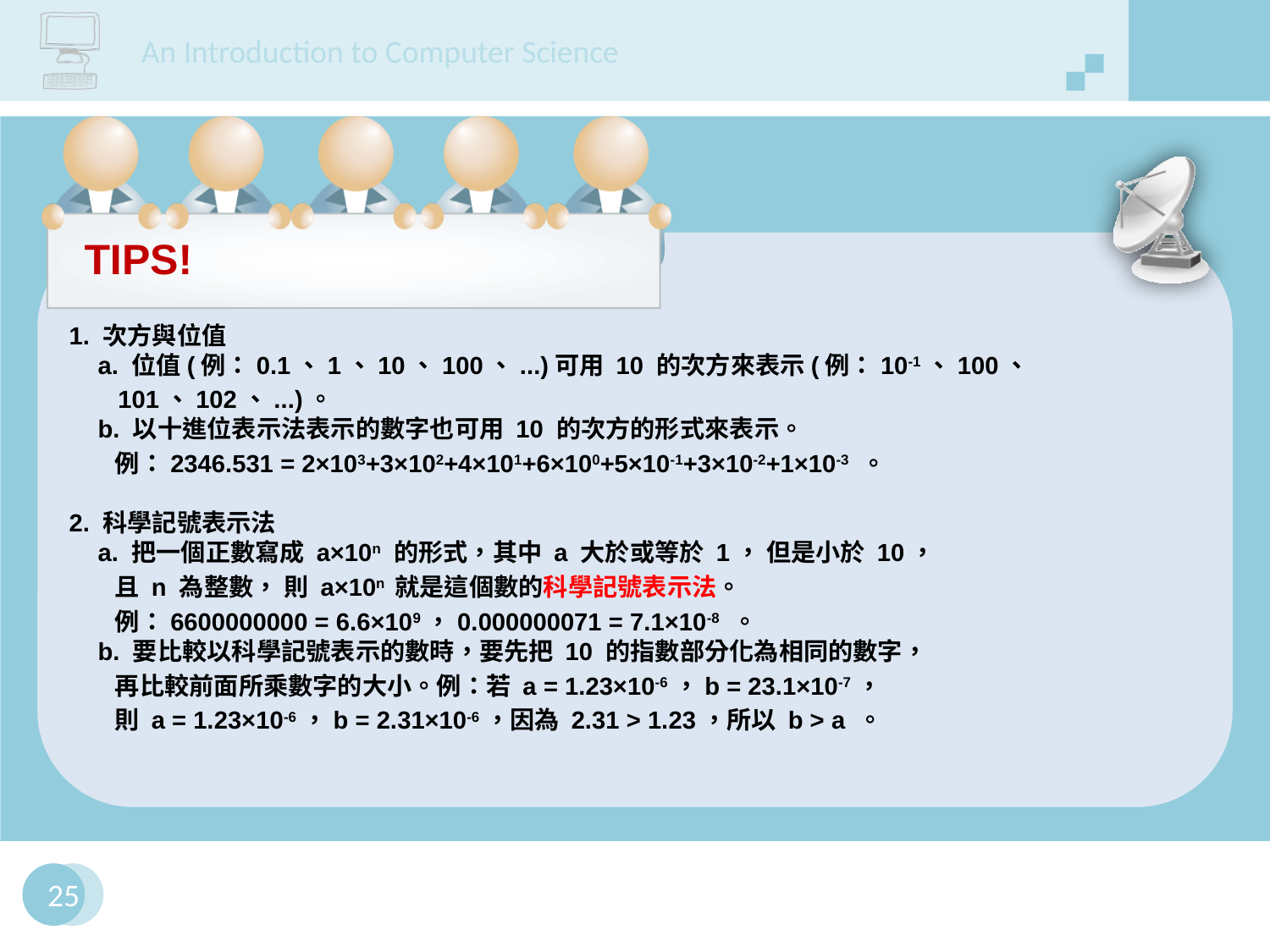

1. 次方與位值
    a. 位值(例：0.1、1、10、100、...)可用 10 的次方來表示(例：10-1、100、
       101、102、...)。
    b. 以十進位表示法表示的數字也可用 10 的次方的形式來表示。
       例：2346.531 = 2×103+3×102+4×101+6×100+5×10-1+3×10-2+1×10-3 。
2. 科學記號表示法
    a. 把一個正數寫成 a×10n 的形式，其中 a 大於或等於 1， 但是小於 10，
       且 n 為整數， 則 a×10n 就是這個數的科學記號表示法。
       例：6600000000 = 6.6×109，0.000000071 = 7.1×10-8 。 
    b. 要比較以科學記號表示的數時，要先把 10 的指數部分化為相同的數字，
       再比較前面所乘數字的大小。例：若 a = 1.23×10-6，b = 23.1×10-7，
       則 a = 1.23×10-6，b = 2.31×10-6，因為 2.31 > 1.23，所以 b > a 。